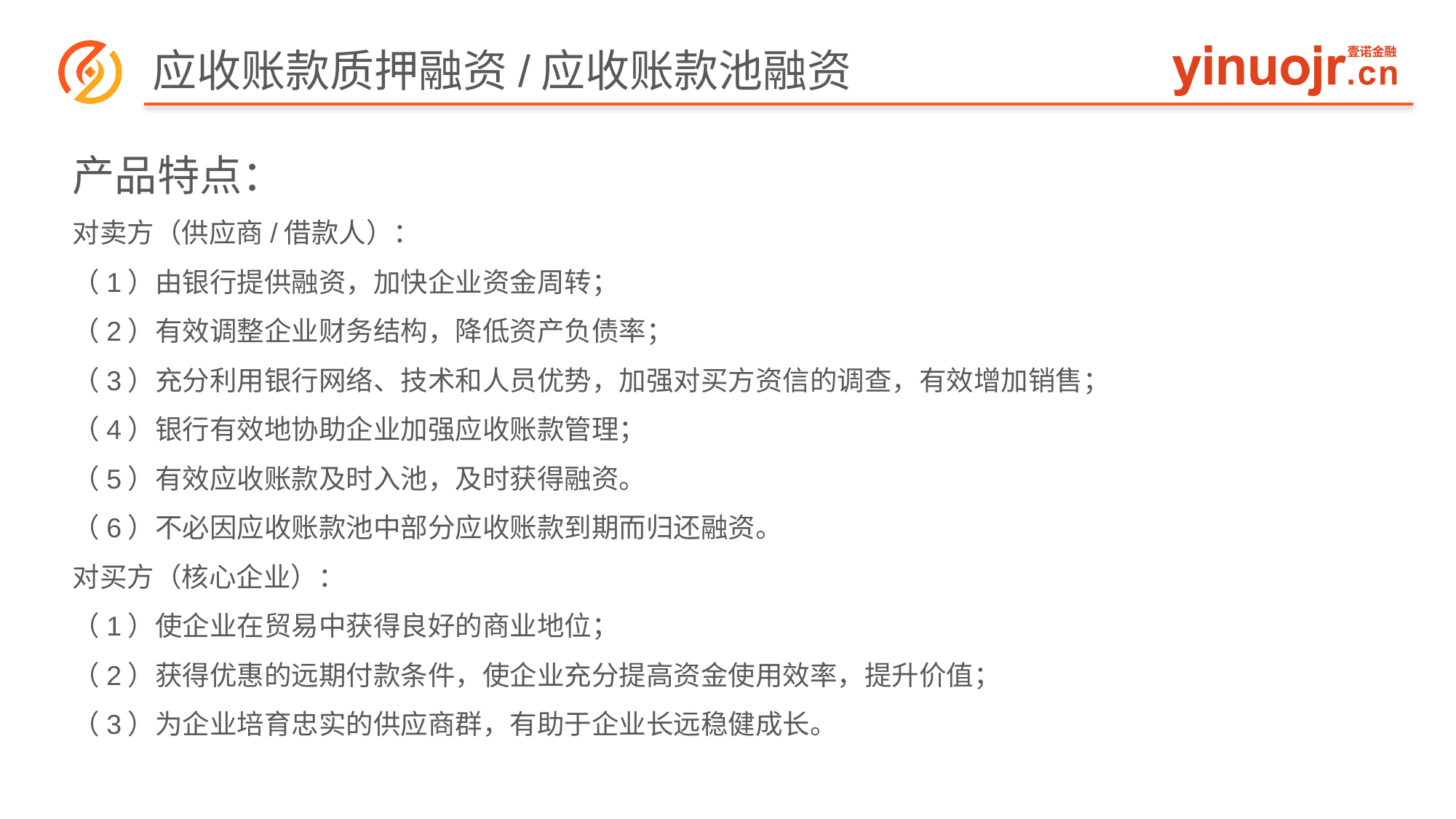

# 应收账款质押融资/应收账款池融资
产品特点：
对卖方（供应商/借款人）：
（1）由银行提供融资，加快企业资金周转；
（2）有效调整企业财务结构，降低资产负债率；
（3）充分利用银行网络、技术和人员优势，加强对买方资信的调查，有效增加销售；
（4）银行有效地协助企业加强应收账款管理；
（5）有效应收账款及时入池，及时获得融资。
（6）不必因应收账款池中部分应收账款到期而归还融资。
对买方（核心企业）：
（1）使企业在贸易中获得良好的商业地位；
（2）获得优惠的远期付款条件，使企业充分提高资金使用效率，提升价值；
（3）为企业培育忠实的供应商群，有助于企业长远稳健成长。